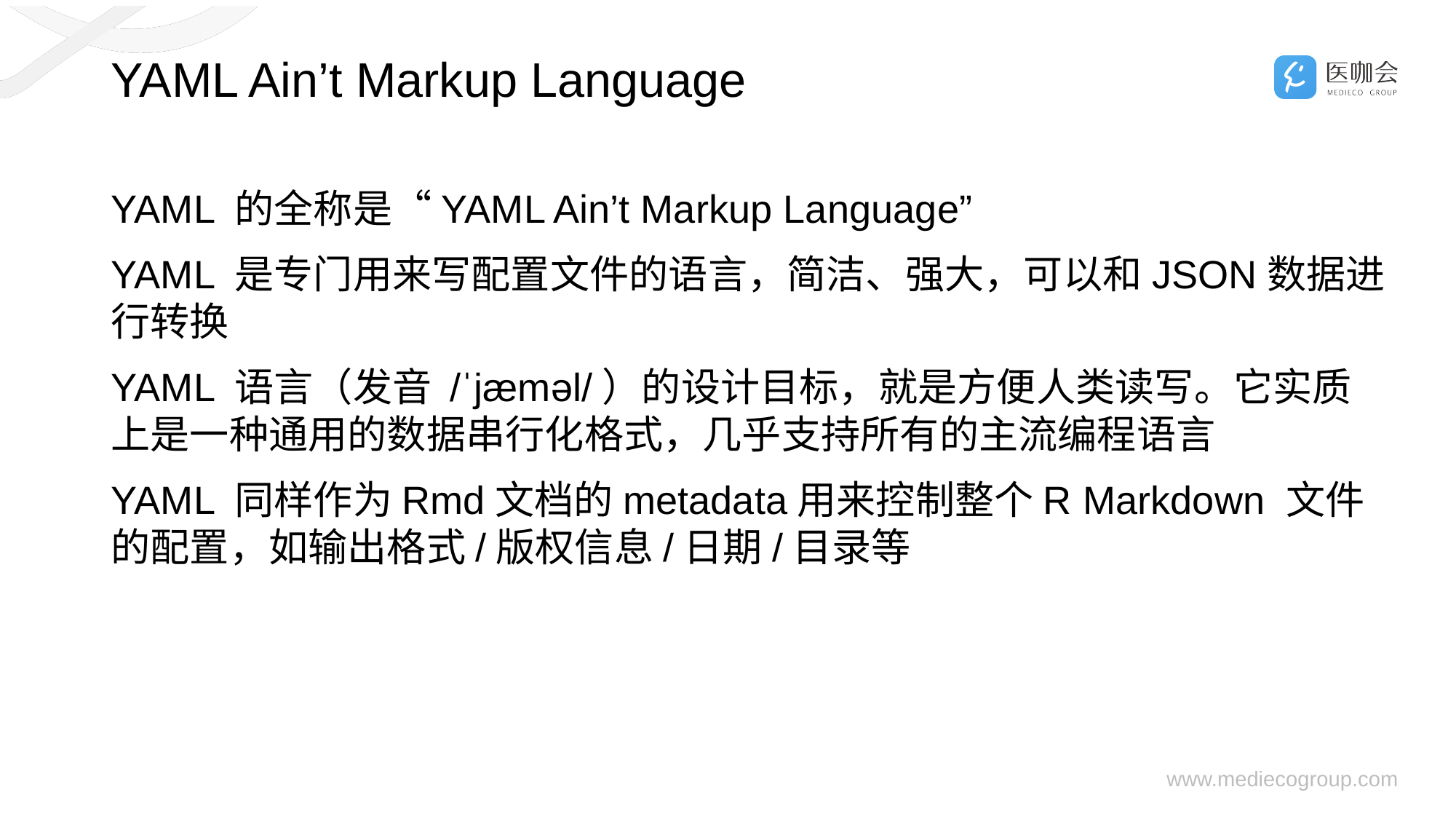

# YAML Ain’t Markup Language
YAML 的全称是“YAML Ain’t Markup Language”
YAML 是专门用来写配置文件的语言，简洁、强大，可以和JSON数据进行转换
YAML 语言（发音 /ˈjæməl/）的设计目标，就是方便人类读写。它实质上是一种通用的数据串行化格式，几乎支持所有的主流编程语言
YAML 同样作为Rmd文档的metadata用来控制整个R Markdown 文件的配置，如输出格式/版权信息/日期/目录等